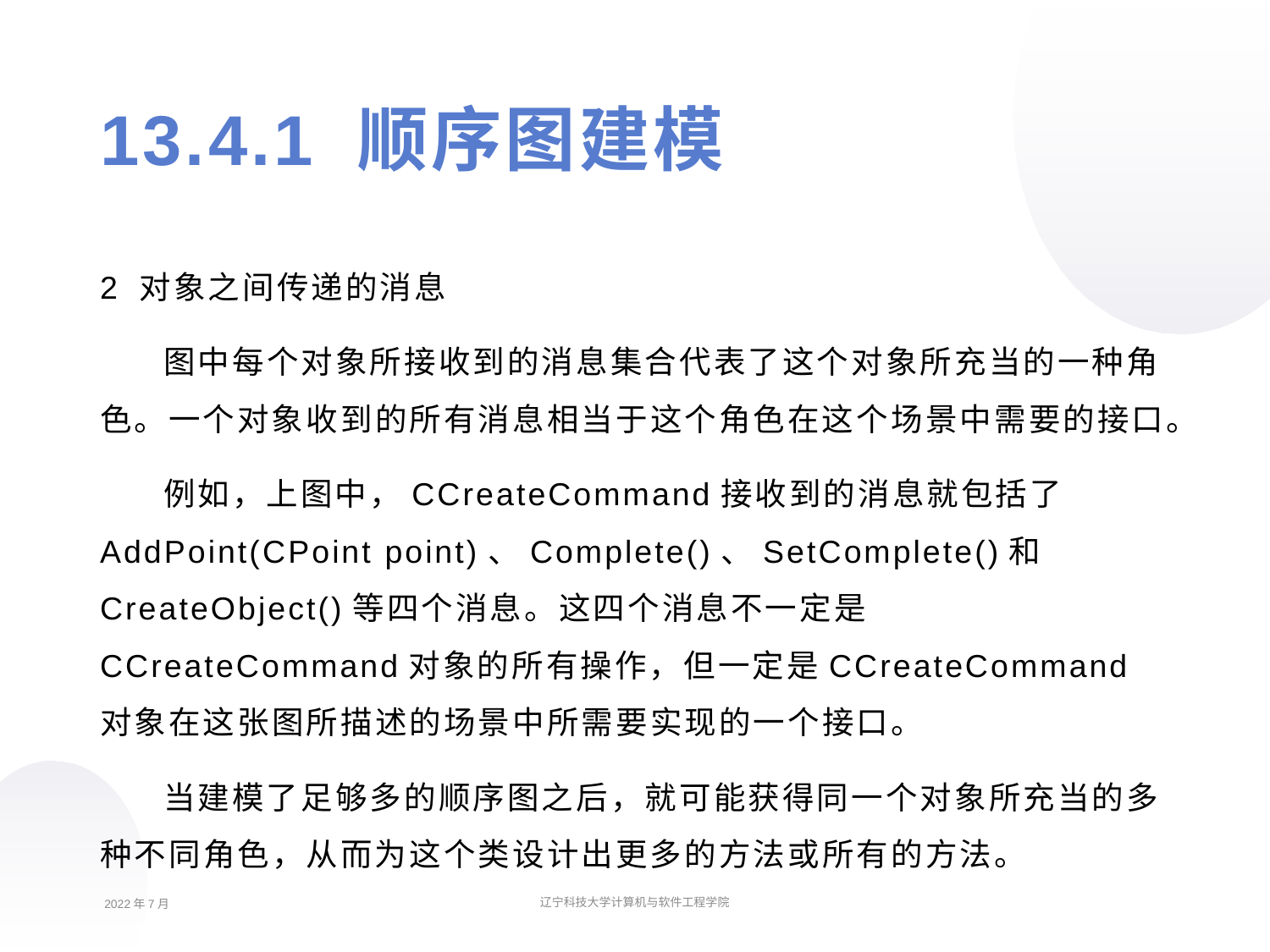

13.4.1 顺序图建模
2 对象之间传递的消息
图中每个对象所接收到的消息集合代表了这个对象所充当的一种角色。一个对象收到的所有消息相当于这个角色在这个场景中需要的接口。
例如，上图中，CCreateCommand接收到的消息就包括了AddPoint(CPoint point)、Complete()、SetComplete()和CreateObject()等四个消息。这四个消息不一定是CCreateCommand对象的所有操作，但一定是CCreateCommand对象在这张图所描述的场景中所需要实现的一个接口。
当建模了足够多的顺序图之后，就可能获得同一个对象所充当的多种不同角色，从而为这个类设计出更多的方法或所有的方法。

2022年7月
辽宁科技大学计算机与软件工程学院
86